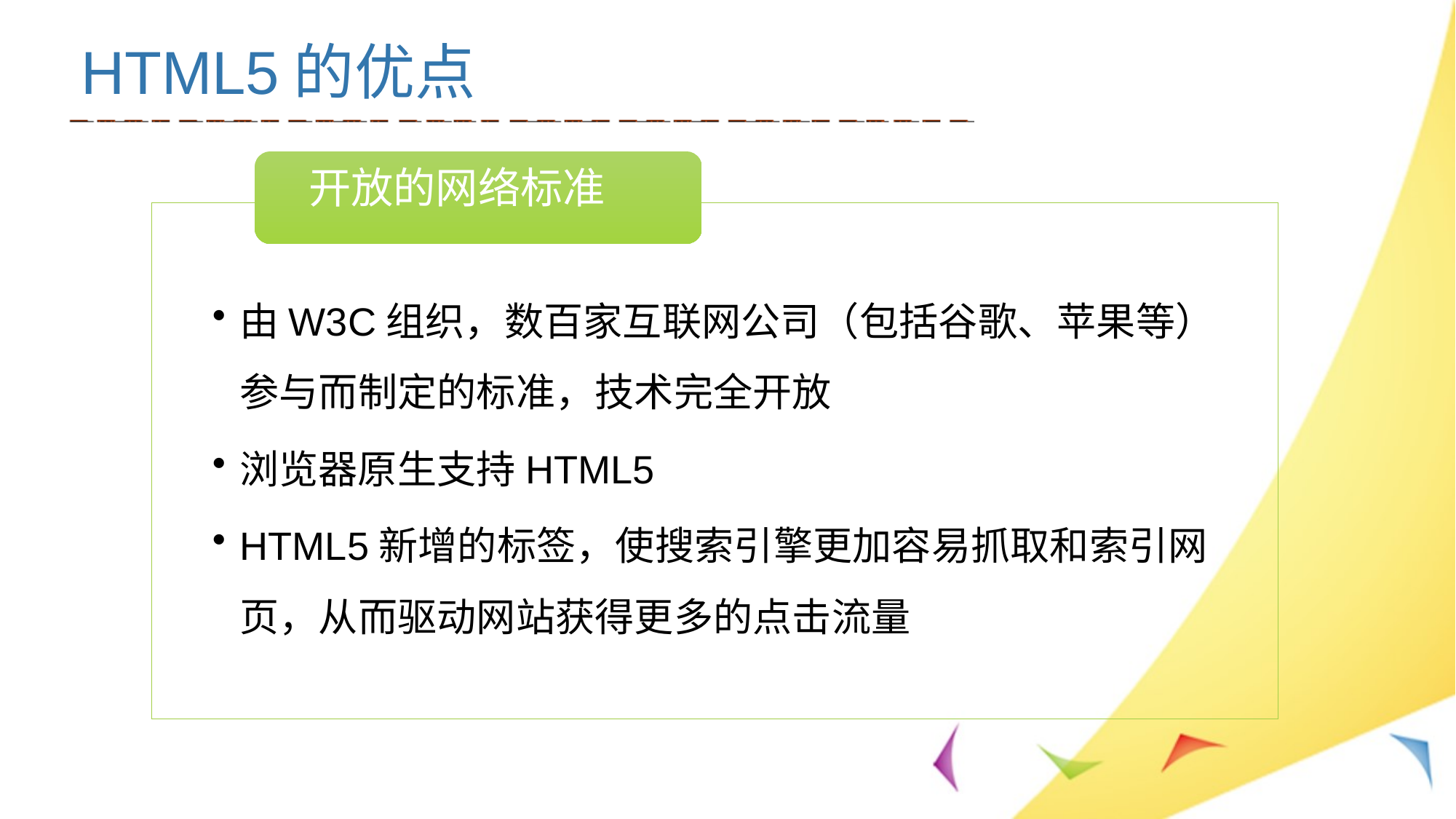

HTML5的优点
由W3C组织，数百家互联网公司（包括谷歌、苹果等）参与而制定的标准，技术完全开放
浏览器原生支持HTML5
HTML5新增的标签，使搜索引擎更加容易抓取和索引网页，从而驱动网站获得更多的点击流量

   开放的网络标准